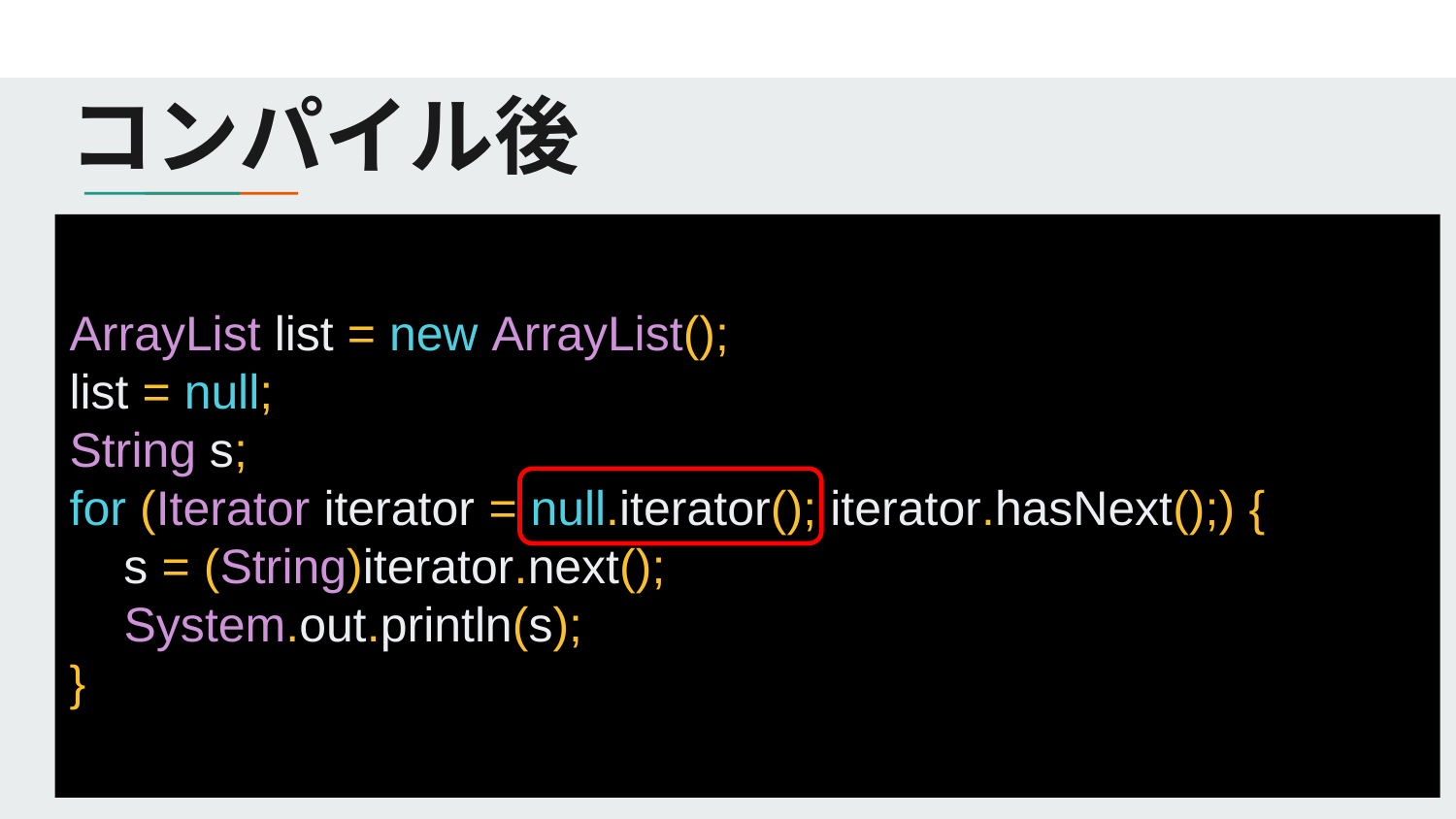

# コンパイル後
ArrayList list = new ArrayList();
list = null;
String s;
for (Iterator iterator = null.iterator(); iterator.hasNext();) {
    s = (String)iterator.next();
    System.out.println(s);
}